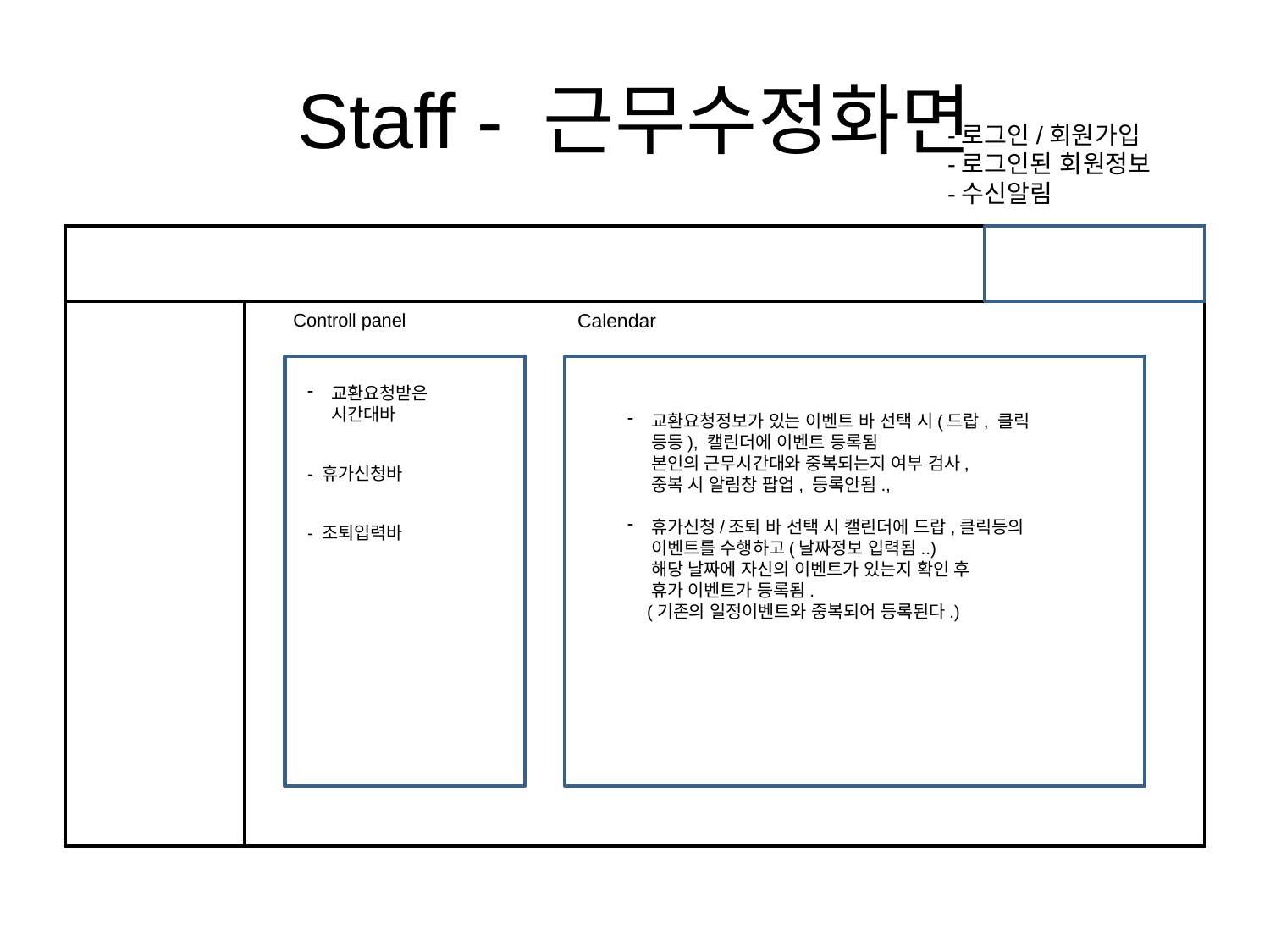

# Staff - 근무수정화면
-로그인/회원가입
-로그인된 회원정보
-수신알림

Controll panel
Calendar

교환요청받은 시간대바
교환요청정보가 있는 이벤트 바 선택 시(드랍, 클릭 등등), 캘린더에 이벤트 등록됨
    본인의 근무시간대와 중복되는지 여부 검사,
    중복 시 알림창 팝업, 등록안됨.,

휴가신청/조퇴 바 선택 시 캘린더에 드랍,클릭등의 이벤트를 수행하고(날짜정보 입력됨..)
    해당 날짜에 자신의 이벤트가 있는지 확인 후
    휴가 이벤트가 등록됨.
    (기존의 일정이벤트와 중복되어 등록된다.)

- 휴가신청바
- 조퇴입력바